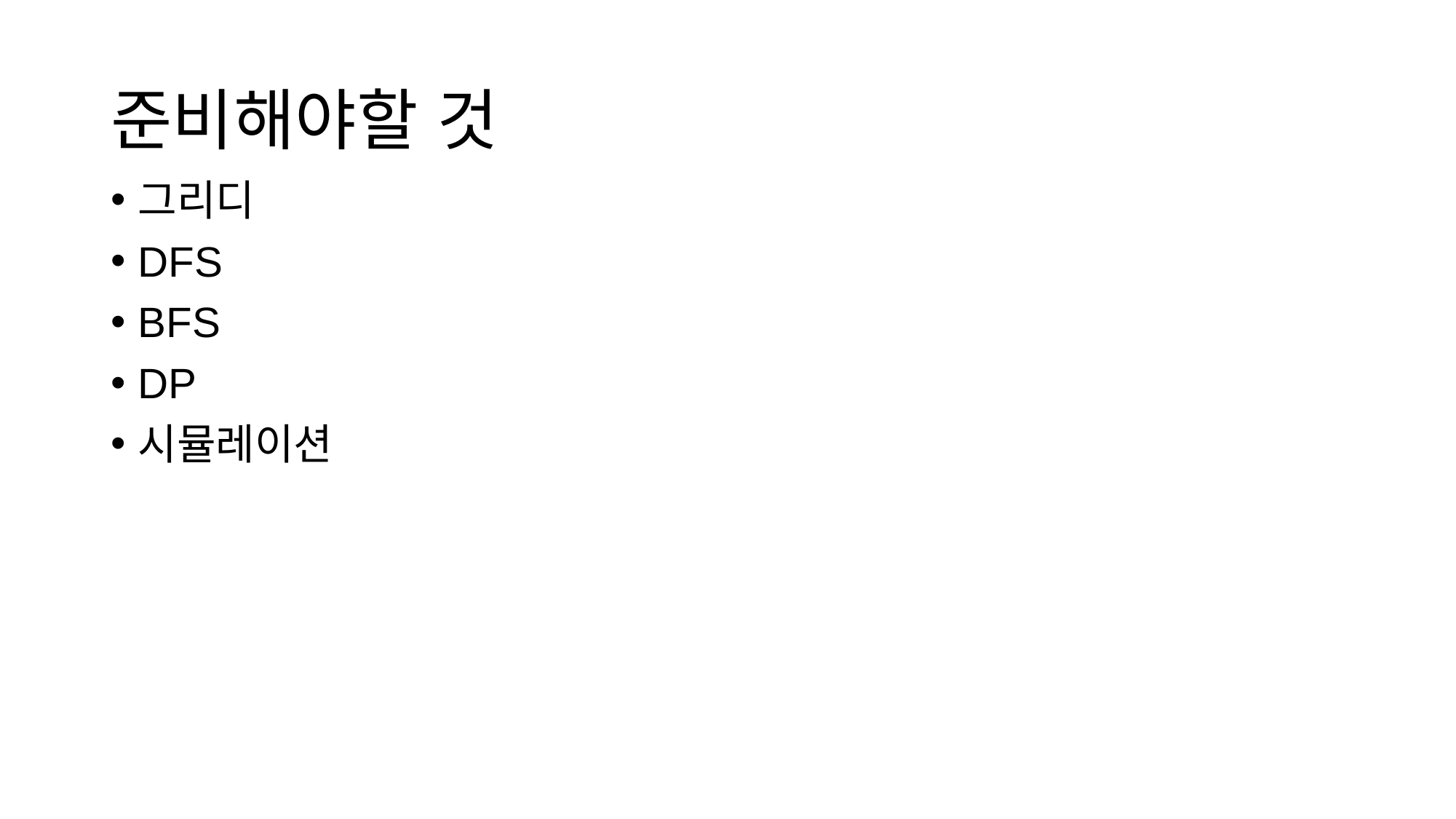

# 준비해야할 것
그리디
DFS
BFS
DP
시뮬레이션